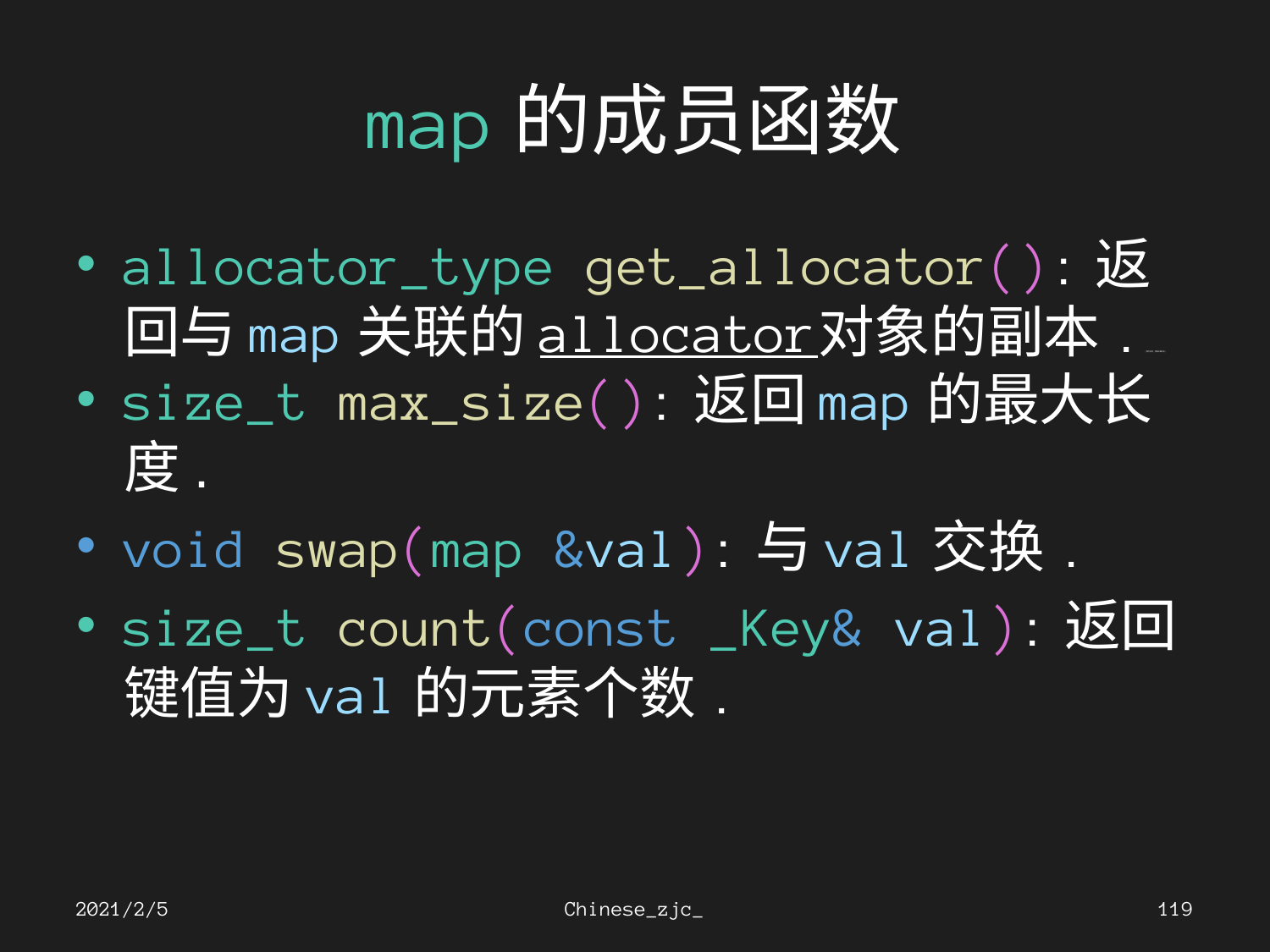

# map的成员函数
allocator_type get_allocator():返回与map关联的allocator对象的副本.(我不会用,不做详细介绍)
size_t max_size():返回map的最大长度.
void swap(map &val):与val交换.
size_t count(const _Key& val):返回键值为val的元素个数.
2021/2/5
Chinese_zjc_
119